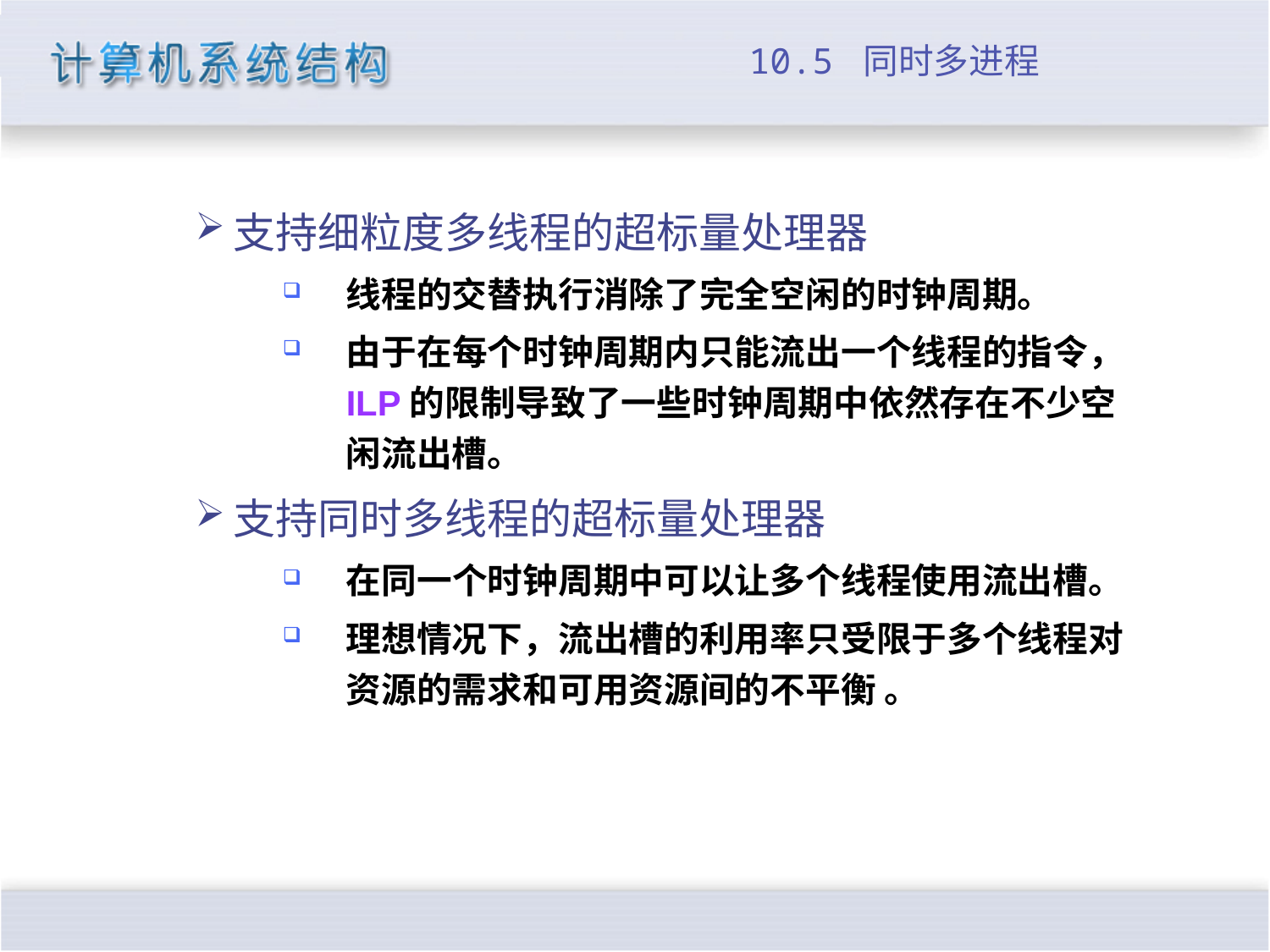

# 10.5 同时多进程
支持细粒度多线程的超标量处理器
线程的交替执行消除了完全空闲的时钟周期。
由于在每个时钟周期内只能流出一个线程的指令，ILP的限制导致了一些时钟周期中依然存在不少空闲流出槽。
支持同时多线程的超标量处理器
在同一个时钟周期中可以让多个线程使用流出槽。
理想情况下，流出槽的利用率只受限于多个线程对资源的需求和可用资源间的不平衡 。